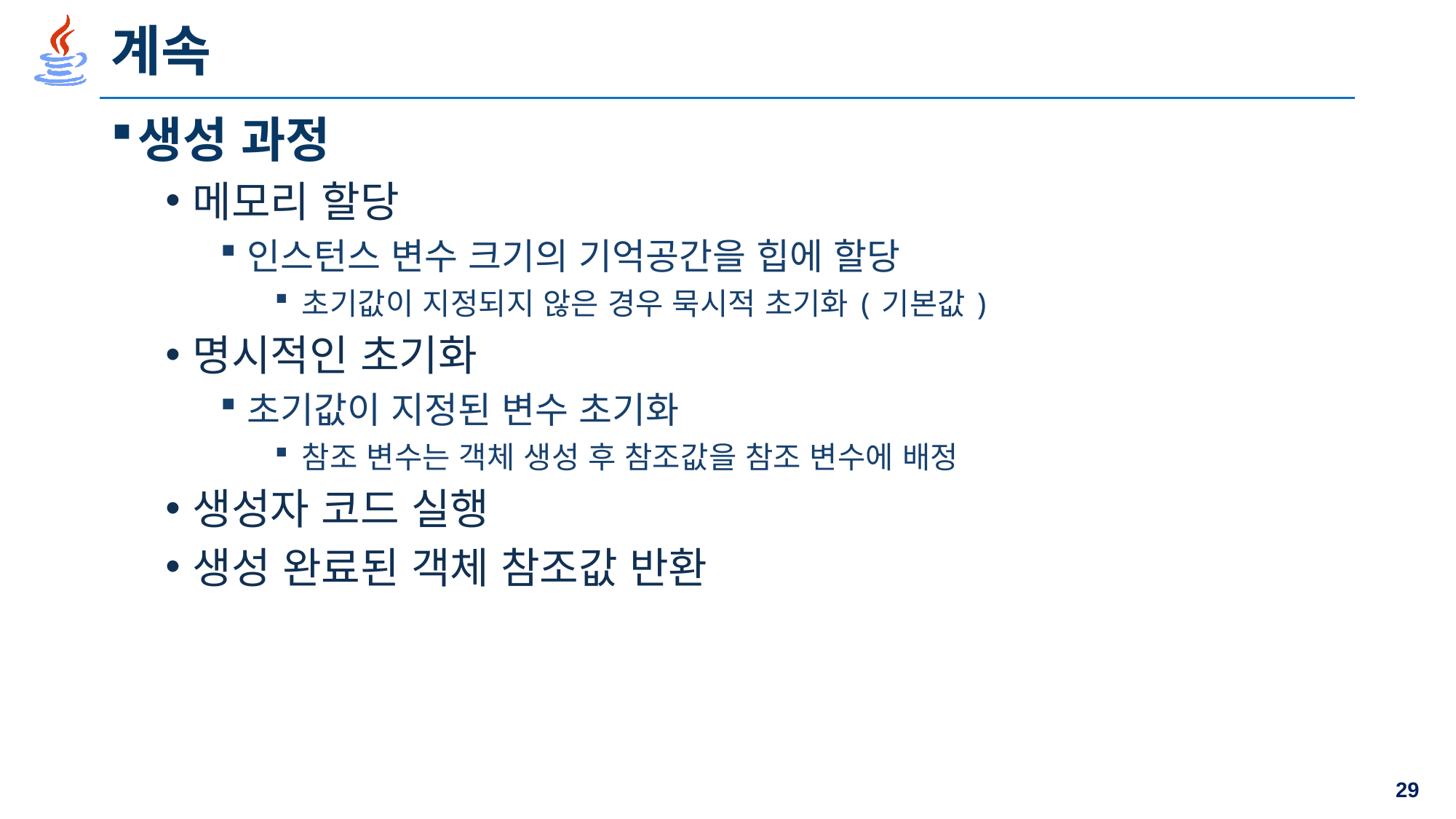

# 계속
생성 과정
메모리 할당
인스턴스 변수 크기의 기억공간을 힙에 할당
초기값이 지정되지 않은 경우 묵시적 초기화(기본값)
명시적인 초기화
초기값이 지정된 변수 초기화
참조 변수는 객체 생성 후 참조값을 참조 변수에 배정
생성자 코드 실행
생성 완료된 객체 참조값 반환
29